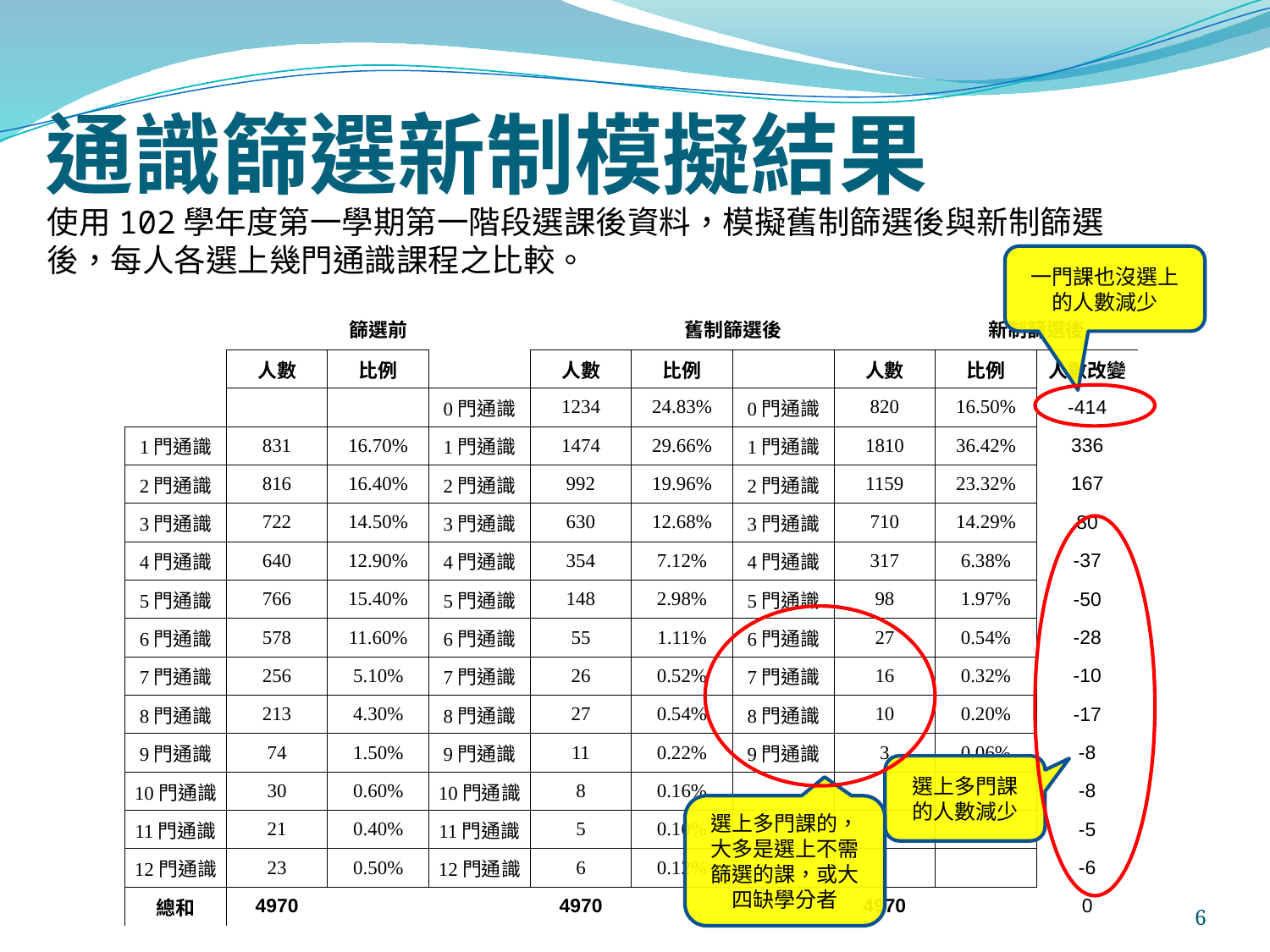

# 通識篩選新制模擬結果
使用102學年度第一學期第一階段選課後資料，模擬舊制篩選後與新制篩選後，每人各選上幾門通識課程之比較。
一門課也沒選上的人數減少
|  |  | 篩選前 |  |  | 舊制篩選後 |  |  | 新制篩選後 |  |
| --- | --- | --- | --- | --- | --- | --- | --- | --- | --- |
|  | 人數 | 比例 |  | 人數 | 比例 |  | 人數 | 比例 | 人數改變 |
|  |  |  | 0門通識 | 1234 | 24.83% | 0門通識 | 820 | 16.50% | -414 |
| 1門通識 | 831 | 16.70% | 1門通識 | 1474 | 29.66% | 1門通識 | 1810 | 36.42% | 336 |
| 2門通識 | 816 | 16.40% | 2門通識 | 992 | 19.96% | 2門通識 | 1159 | 23.32% | 167 |
| 3門通識 | 722 | 14.50% | 3門通識 | 630 | 12.68% | 3門通識 | 710 | 14.29% | 80 |
| 4門通識 | 640 | 12.90% | 4門通識 | 354 | 7.12% | 4門通識 | 317 | 6.38% | -37 |
| 5門通識 | 766 | 15.40% | 5門通識 | 148 | 2.98% | 5門通識 | 98 | 1.97% | -50 |
| 6門通識 | 578 | 11.60% | 6門通識 | 55 | 1.11% | 6門通識 | 27 | 0.54% | -28 |
| 7門通識 | 256 | 5.10% | 7門通識 | 26 | 0.52% | 7門通識 | 16 | 0.32% | -10 |
| 8門通識 | 213 | 4.30% | 8門通識 | 27 | 0.54% | 8門通識 | 10 | 0.20% | -17 |
| 9門通識 | 74 | 1.50% | 9門通識 | 11 | 0.22% | 9門通識 | 3 | 0.06% | -8 |
| 10門通識 | 30 | 0.60% | 10門通識 | 8 | 0.16% |  |  |  | -8 |
| 11門通識 | 21 | 0.40% | 11門通識 | 5 | 0.10% |  |  |  | -5 |
| 12門通識 | 23 | 0.50% | 12門通識 | 6 | 0.12% |  |  |  | -6 |
| 總和 | 4970 |  |  | 4970 |  |  | 4970 |  | 0 |

選上多門課的人數減少
選上多門課的，大多是選上不需篩選的課，或大四缺學分者
6